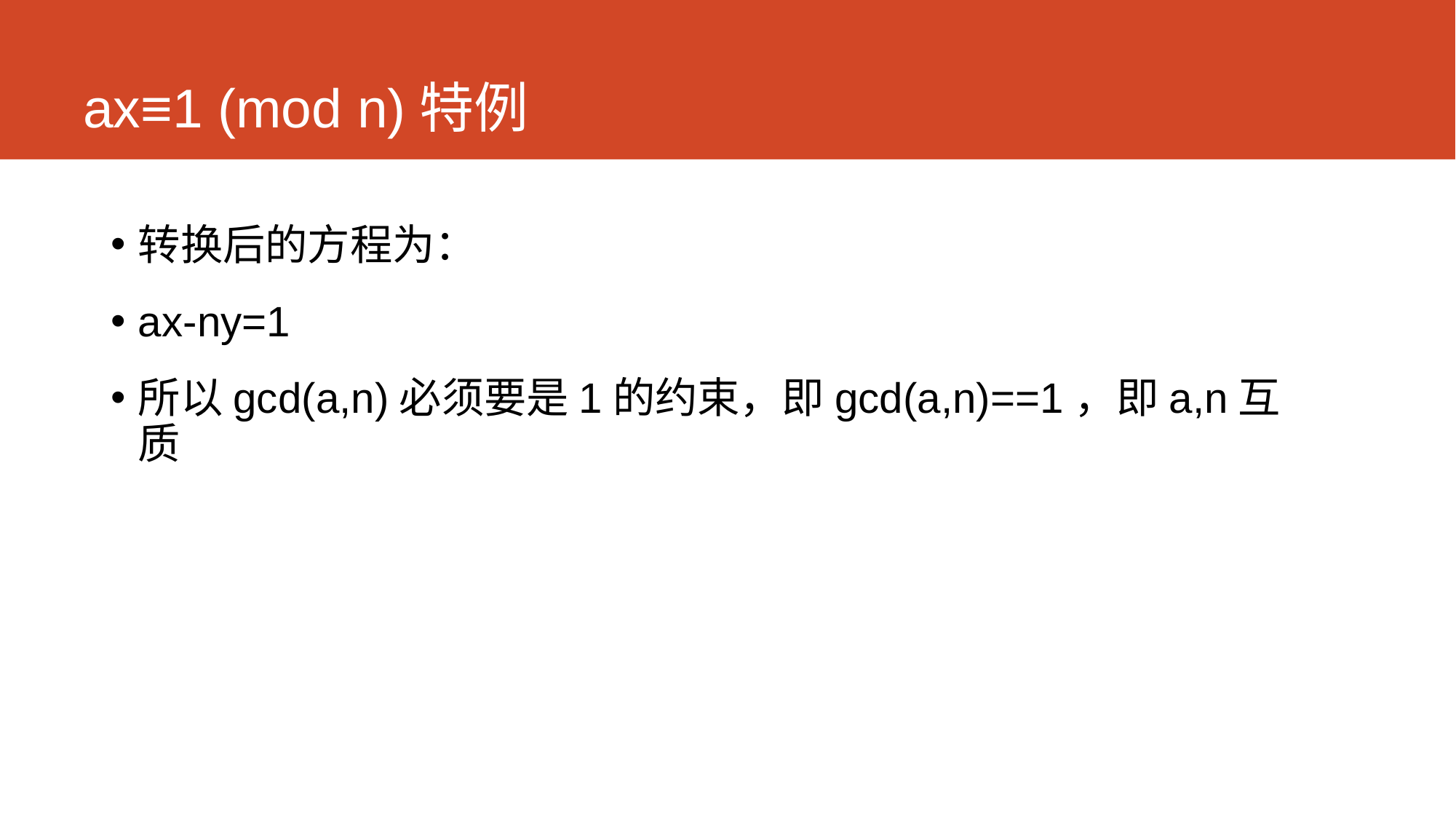

# ax≡1 (mod n)特例
转换后的方程为：
ax-ny=1
所以gcd(a,n)必须要是1的约束，即gcd(a,n)==1，即a,n互质